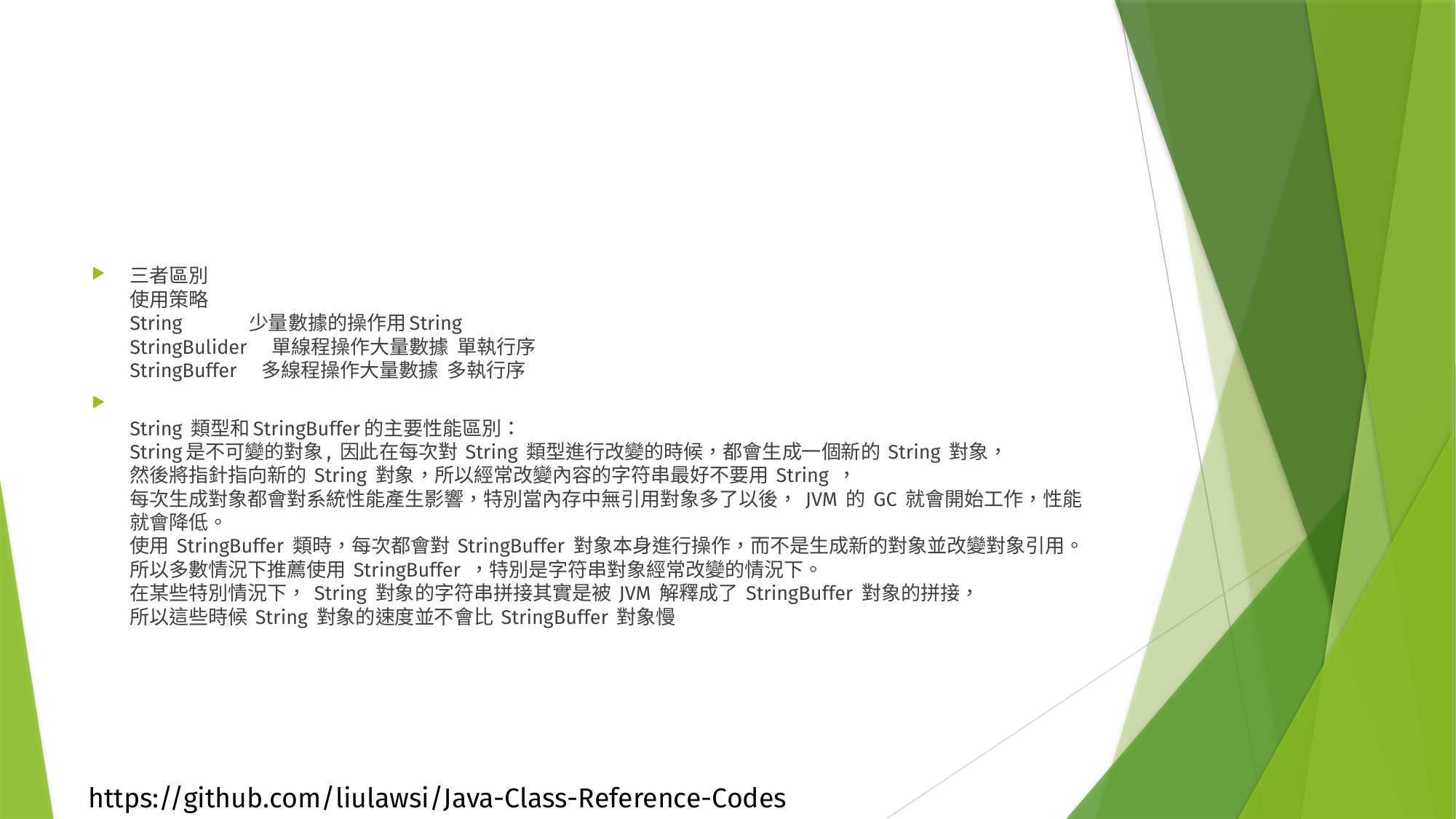

#
三者區別
使用策略
String            少量數據的操作用String
StringBulider    單線程操作大量數據  單執行序
StringBuffer    多線程操作大量數據  多執行序
String 類型和StringBuffer的主要性能區別：
String是不可變的對象, 因此在每次對 String 類型進行改變的時候，都會生成一個新的 String 對象，
然後將指針指向新的 String 對象，所以經常改變內容的字符串最好不要用 String ，
每次生成對象都會對系統性能產生影響，特別當內存中無引用對象多了以後， JVM 的 GC 就會開始工作，性能就會降低。
使用 StringBuffer 類時，每次都會對 StringBuffer 對象本身進行操作，而不是生成新的對象並改變對象引用。
所以多數情況下推薦使用 StringBuffer ，特別是字符串對象經常改變的情況下。
在某些特別情況下， String 對象的字符串拼接其實是被 JVM 解釋成了 StringBuffer 對象的拼接，
所以這些時候 String 對象的速度並不會比 StringBuffer 對象慢